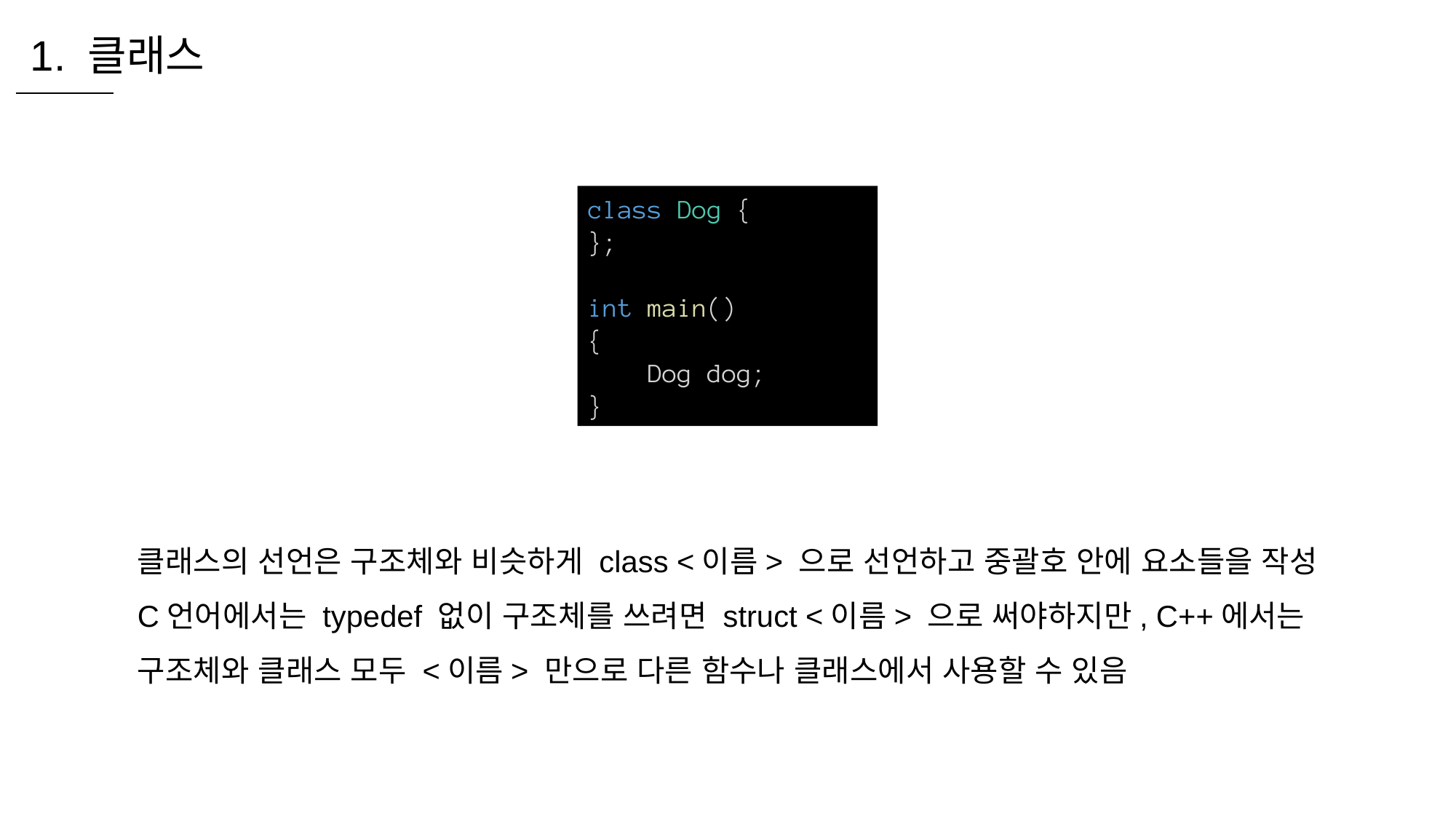

1. 클래스
class Dog {
};
int main()
{
    Dog dog;
}
클래스의 선언은 구조체와 비슷하게 class <이름> 으로 선언하고 중괄호 안에 요소들을 작성
C언어에서는 typedef 없이 구조체를 쓰려면 struct <이름> 으로 써야하지만, C++에서는
구조체와 클래스 모두 <이름> 만으로 다른 함수나 클래스에서 사용할 수 있음